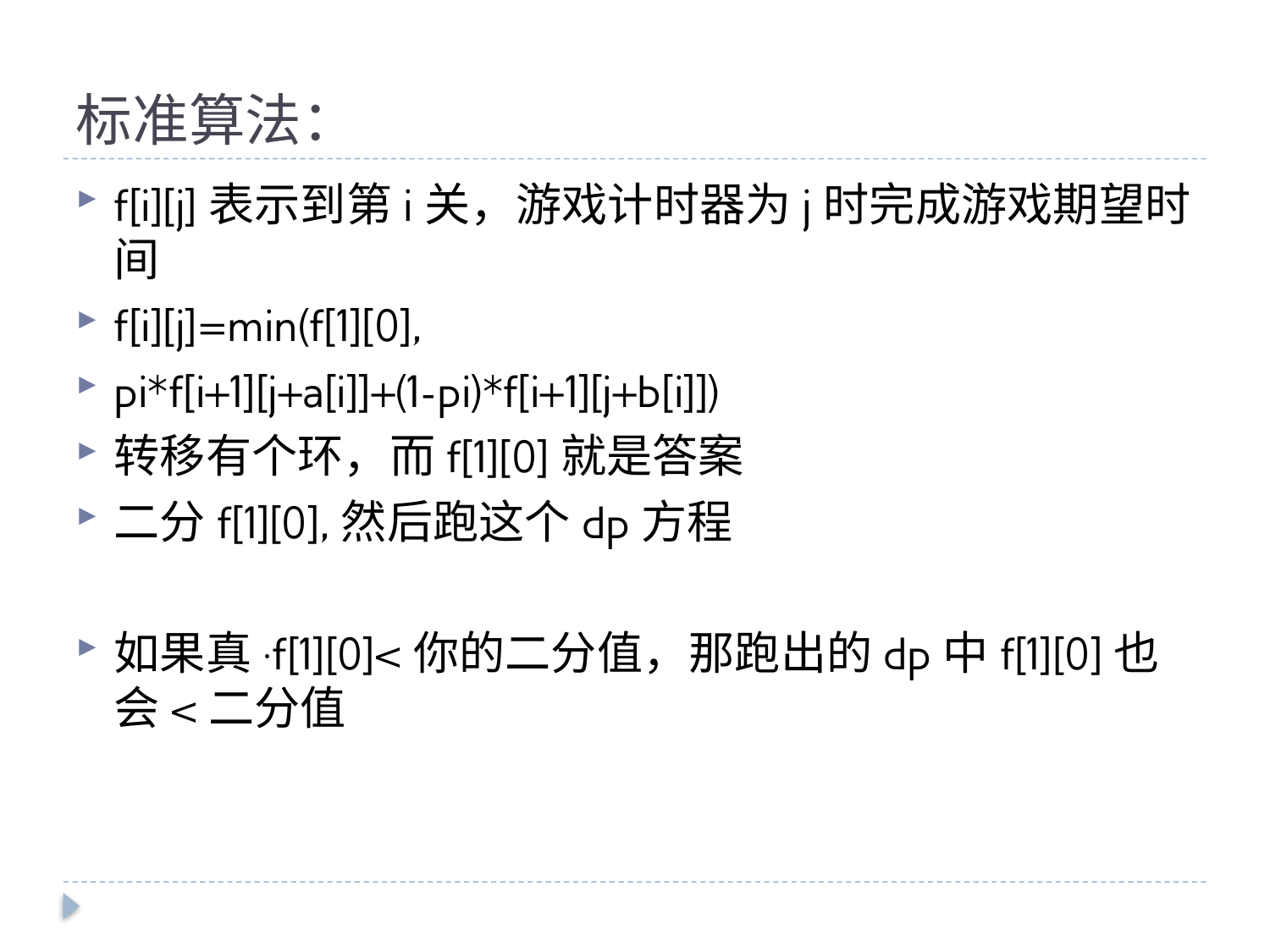

# 标准算法：
f[i][j]表示到第i关，游戏计时器为j时完成游戏期望时间
f[i][j]=min(f[1][0],
pi*f[i+1][j+a[i]]+(1-pi)*f[i+1][j+b[i]])
转移有个环，而f[1][0]就是答案
二分f[1][0],然后跑这个dp方程

如果真·f[1][0]<你的二分值，那跑出的dp中f[1][0]也会<二分值